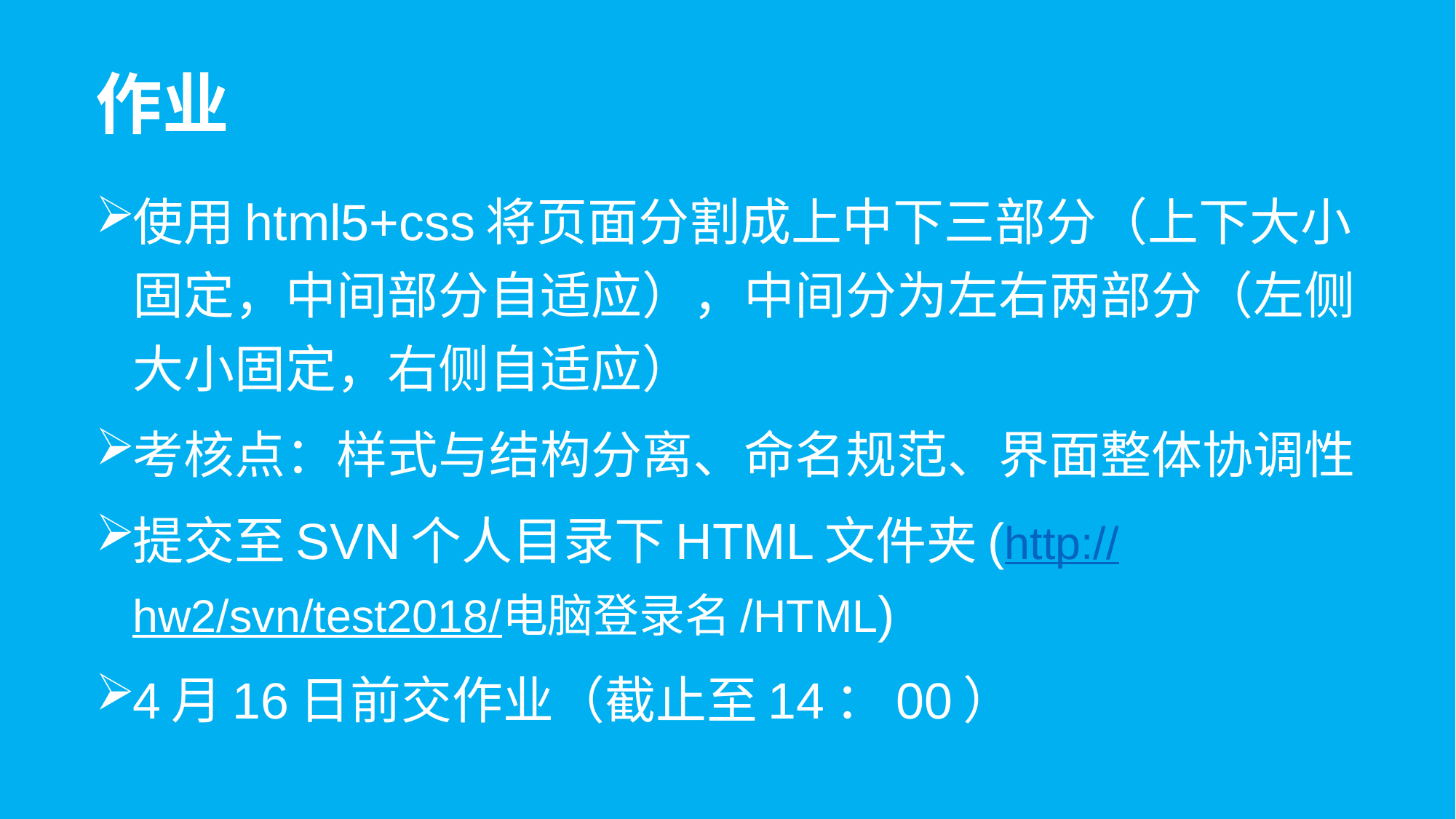

# 作业
使用html5+css将页面分割成上中下三部分（上下大小固定，中间部分自适应），中间分为左右两部分（左侧大小固定，右侧自适应）
考核点：样式与结构分离、命名规范、界面整体协调性
提交至SVN个人目录下HTML文件夹(http://hw2/svn/test2018/电脑登录名/HTML)
4月16日前交作业（截止至14：00）